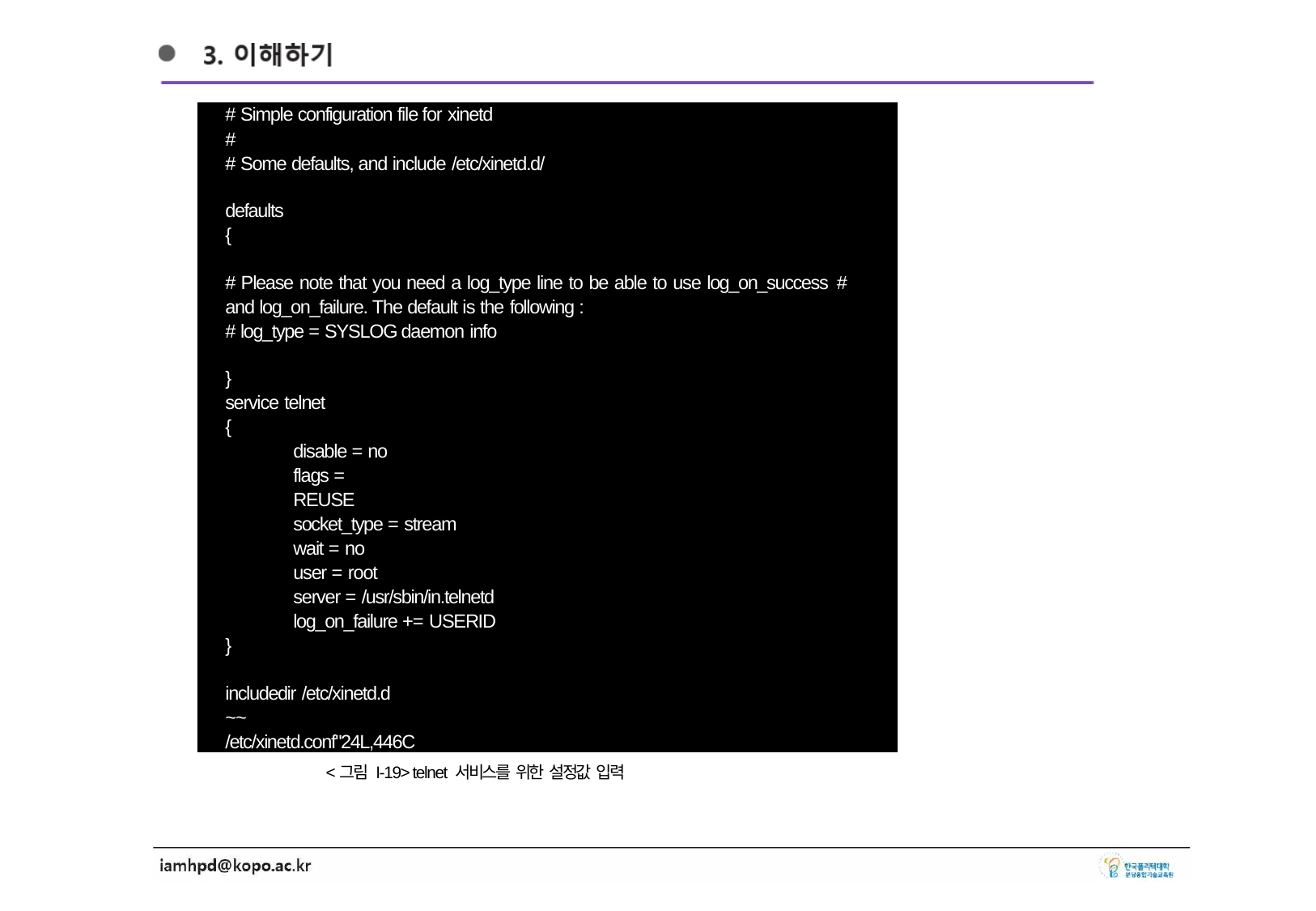

# Simple configuration file for xinetd
#
# Some defaults, and include /etc/xinetd.d/

defaults
{

# Please note that you need a log_type line to be able to use log_on_success  # and log_on_failure. The default is the following :
# log_type = SYSLOG daemon info

}
service telnet
{
disable = no  flags = REUSE
socket_type = stream  wait = no
user = root
server = /usr/sbin/in.telnetd  log_on_failure += USERID
}

includedir /etc/xinetd.d
~~
/etc/xinetd.conf"24L,446C
<그림 I-19> telnet 서비스를 위한 설정값 입력